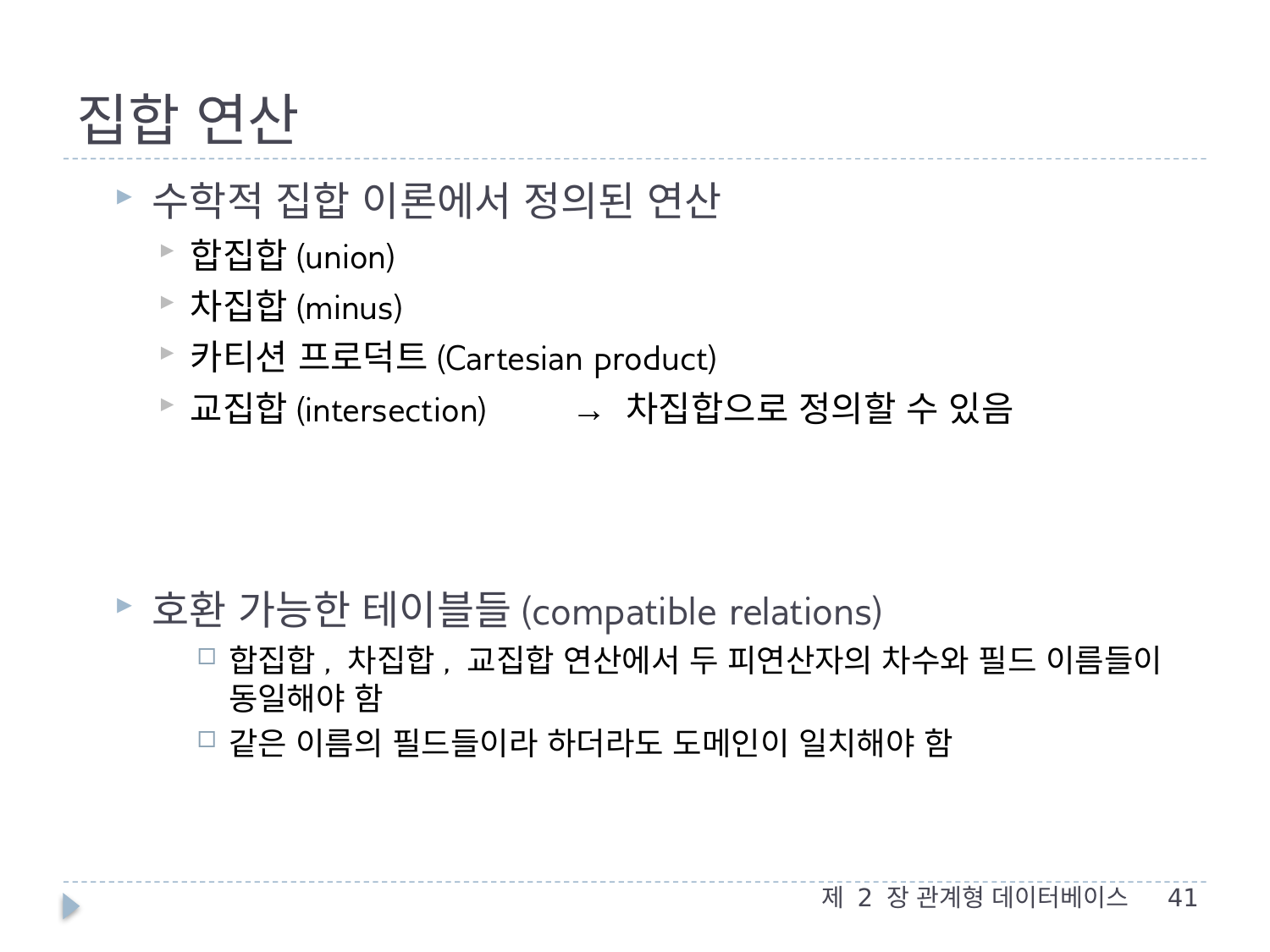

# 집합 연산
수학적 집합 이론에서 정의된 연산
합집합(union)
차집합(minus)
카티션 프로덕트(Cartesian product)
교집합(intersection)	→ 차집합으로 정의할 수 있음

호환 가능한 테이블들(compatible relations)
합집합, 차집합, 교집합 연산에서 두 피연산자의 차수와 필드 이름들이 동일해야 함
같은 이름의 필드들이라 하더라도 도메인이 일치해야 함
제 2 장 관계형 데이터베이스
41